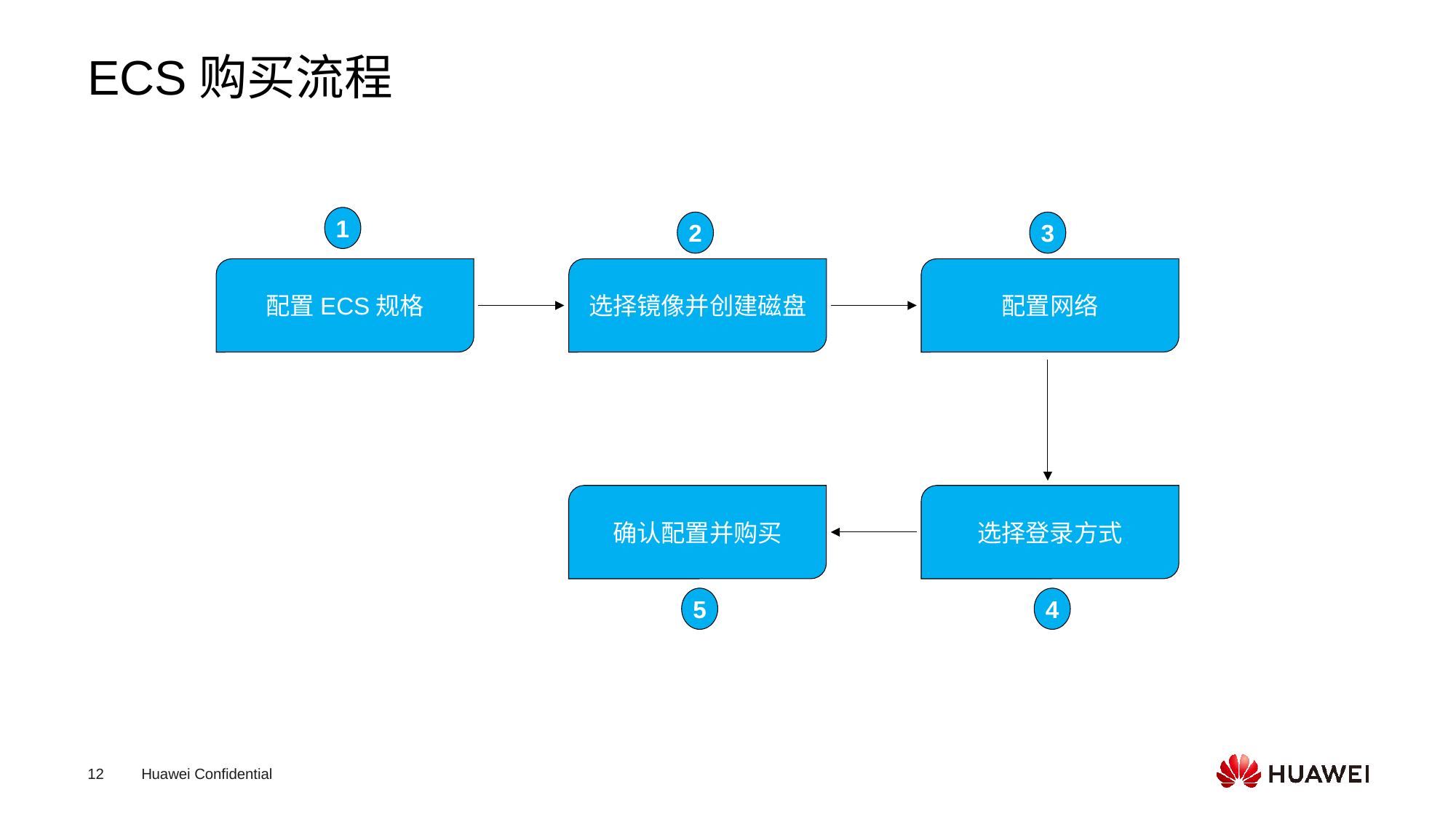

# ECS购买流程
1
配置ECS规格
2
选择镜像并创建磁盘
3
配置网络
选择登录方式
4
确认配置并购买
5